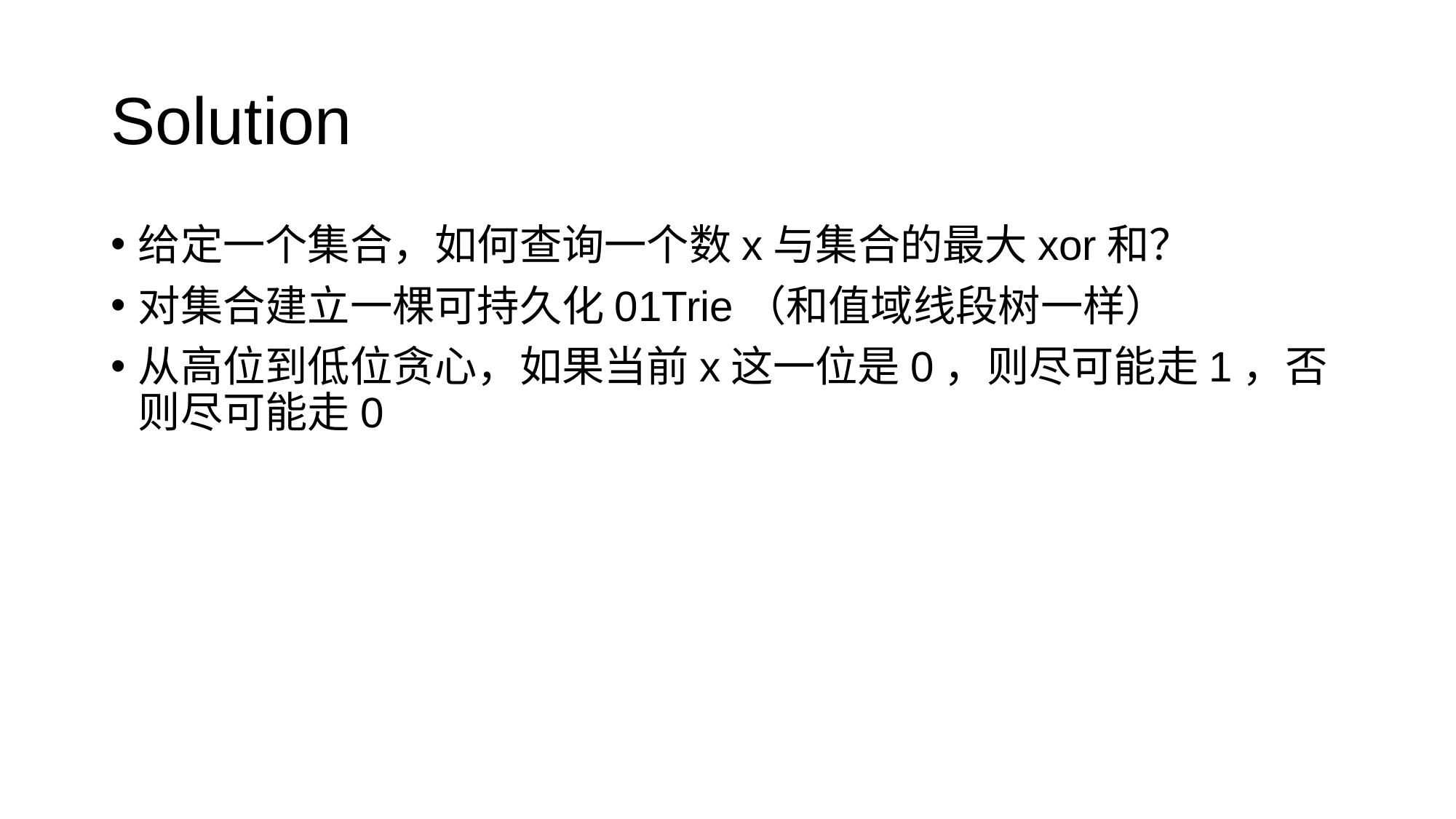

# Solution
给定一个集合，如何查询一个数x与集合的最大xor和？
对集合建立一棵可持久化01Trie（和值域线段树一样）
从高位到低位贪心，如果当前x这一位是0，则尽可能走1，否则尽可能走0